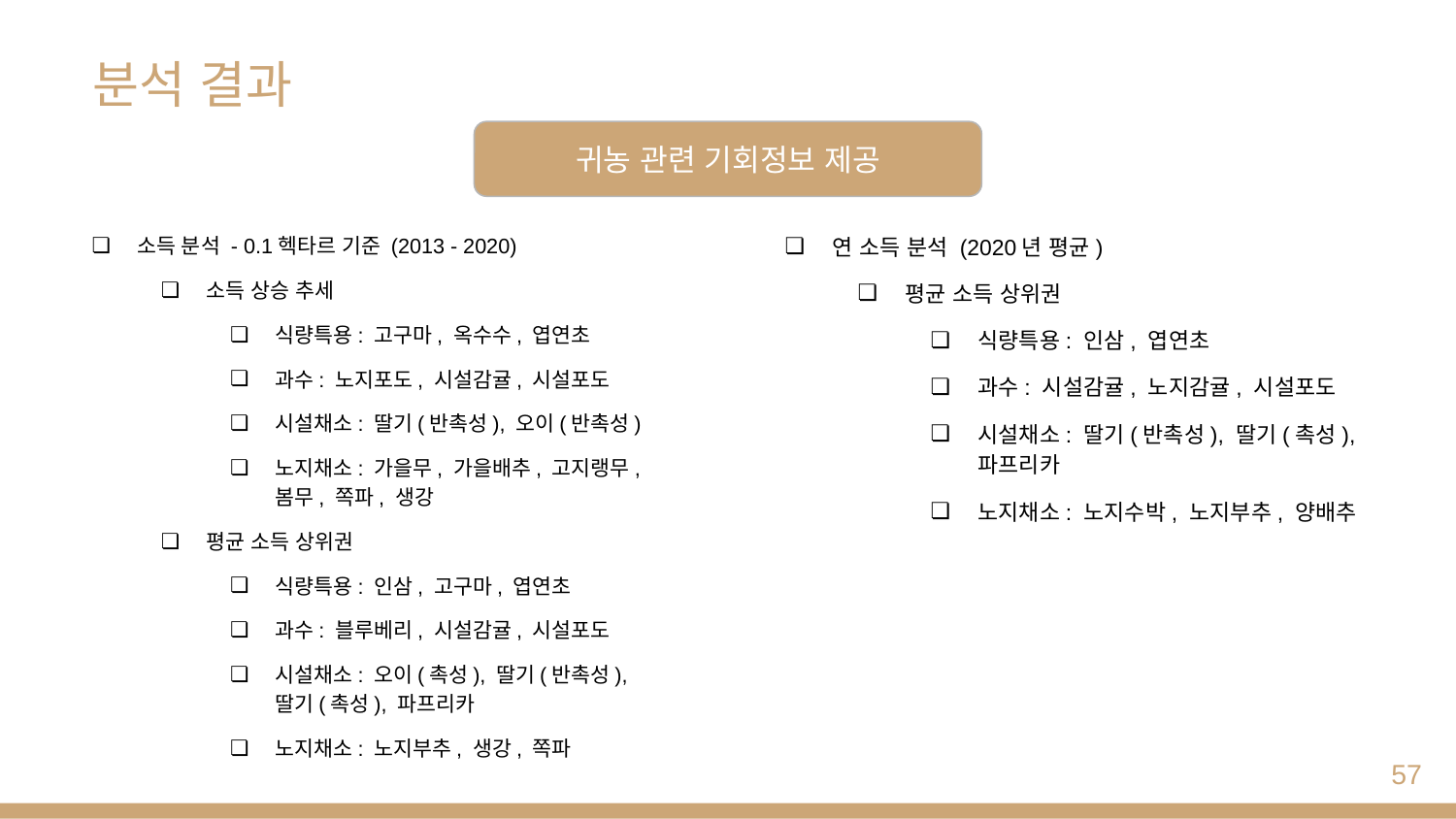

# 분석 결과
귀농 관련 기회정보 제공
소득 분석 - 0.1헥타르 기준 (2013 - 2020)
소득 상승 추세
식량특용: 고구마, 옥수수, 엽연초
과수: 노지포도, 시설감귤, 시설포도
시설채소: 딸기(반촉성), 오이(반촉성)
노지채소: 가을무, 가을배추, 고지랭무, 봄무, 쪽파, 생강
평균 소득 상위권
식량특용: 인삼, 고구마, 엽연초
과수: 블루베리, 시설감귤, 시설포도
시설채소: 오이(촉성), 딸기(반촉성), 딸기(촉성), 파프리카
노지채소: 노지부추, 생강, 쪽파
연 소득 분석 (2020년 평균)
평균 소득 상위권
식량특용: 인삼, 엽연초
과수: 시설감귤, 노지감귤, 시설포도
시설채소: 딸기(반촉성), 딸기(촉성), 파프리카
노지채소: 노지수박, 노지부추, 양배추
57